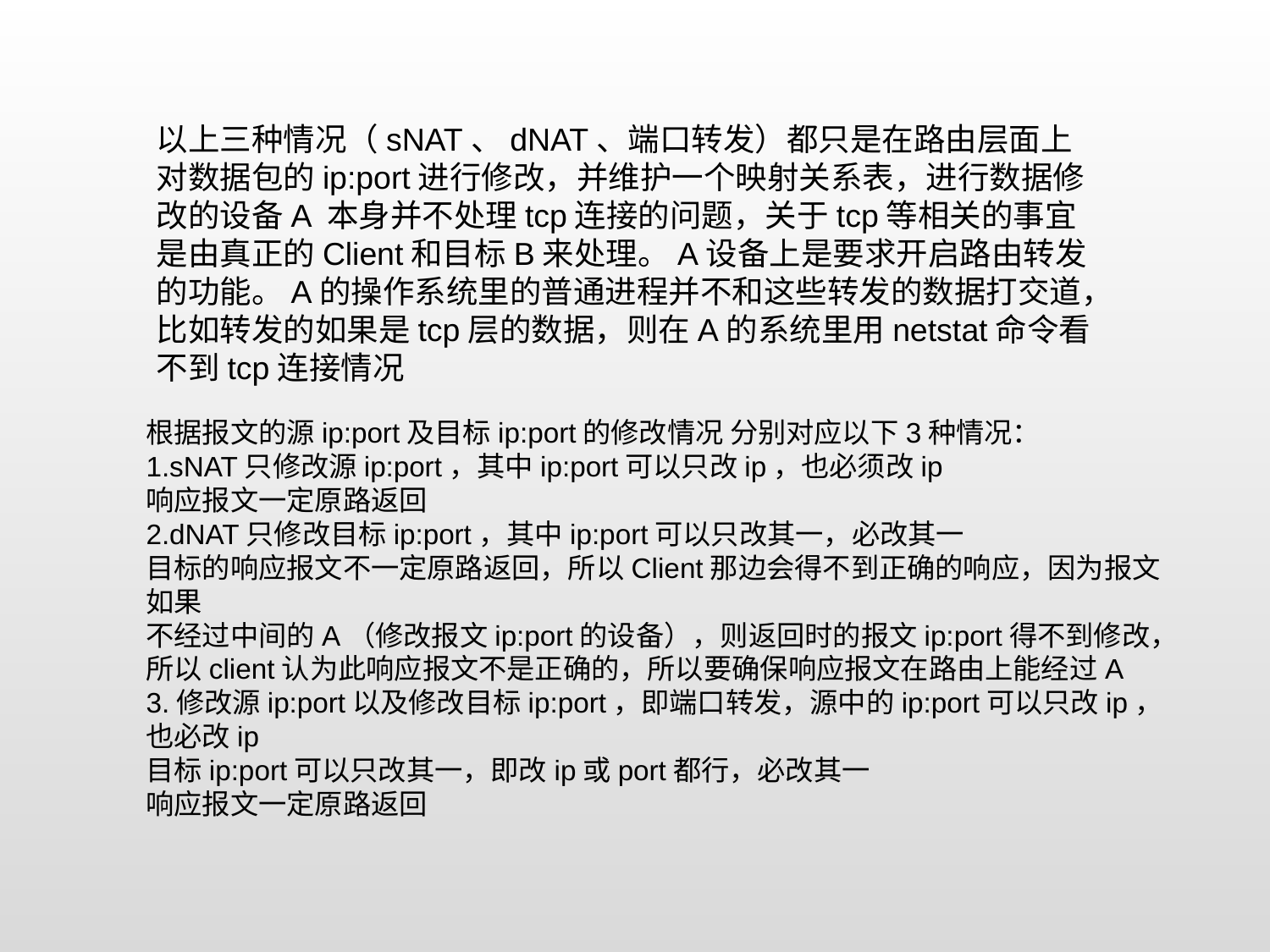

以上三种情况（sNAT、dNAT、端口转发）都只是在路由层面上对数据包的ip:port进行修改，并维护一个映射关系表，进行数据修改的设备A 本身并不处理tcp连接的问题，关于tcp等相关的事宜是由真正的Client和目标B来处理。A设备上是要求开启路由转发的功能。A的操作系统里的普通进程并不和这些转发的数据打交道，比如转发的如果是tcp层的数据，则在A的系统里用netstat命令看不到tcp连接情况
根据报文的源ip:port及目标ip:port的修改情况 分别对应以下3种情况：
1.sNAT只修改源ip:port，其中ip:port可以只改ip，也必须改ip
响应报文一定原路返回
2.dNAT只修改目标ip:port，其中ip:port可以只改其一，必改其一
目标的响应报文不一定原路返回，所以Client那边会得不到正确的响应，因为报文如果
不经过中间的A（修改报文ip:port的设备），则返回时的报文ip:port得不到修改，
所以client认为此响应报文不是正确的，所以要确保响应报文在路由上能经过A
3.修改源ip:port以及修改目标ip:port，即端口转发，源中的ip:port可以只改ip，也必改ip
目标ip:port可以只改其一，即改ip或port都行，必改其一
响应报文一定原路返回